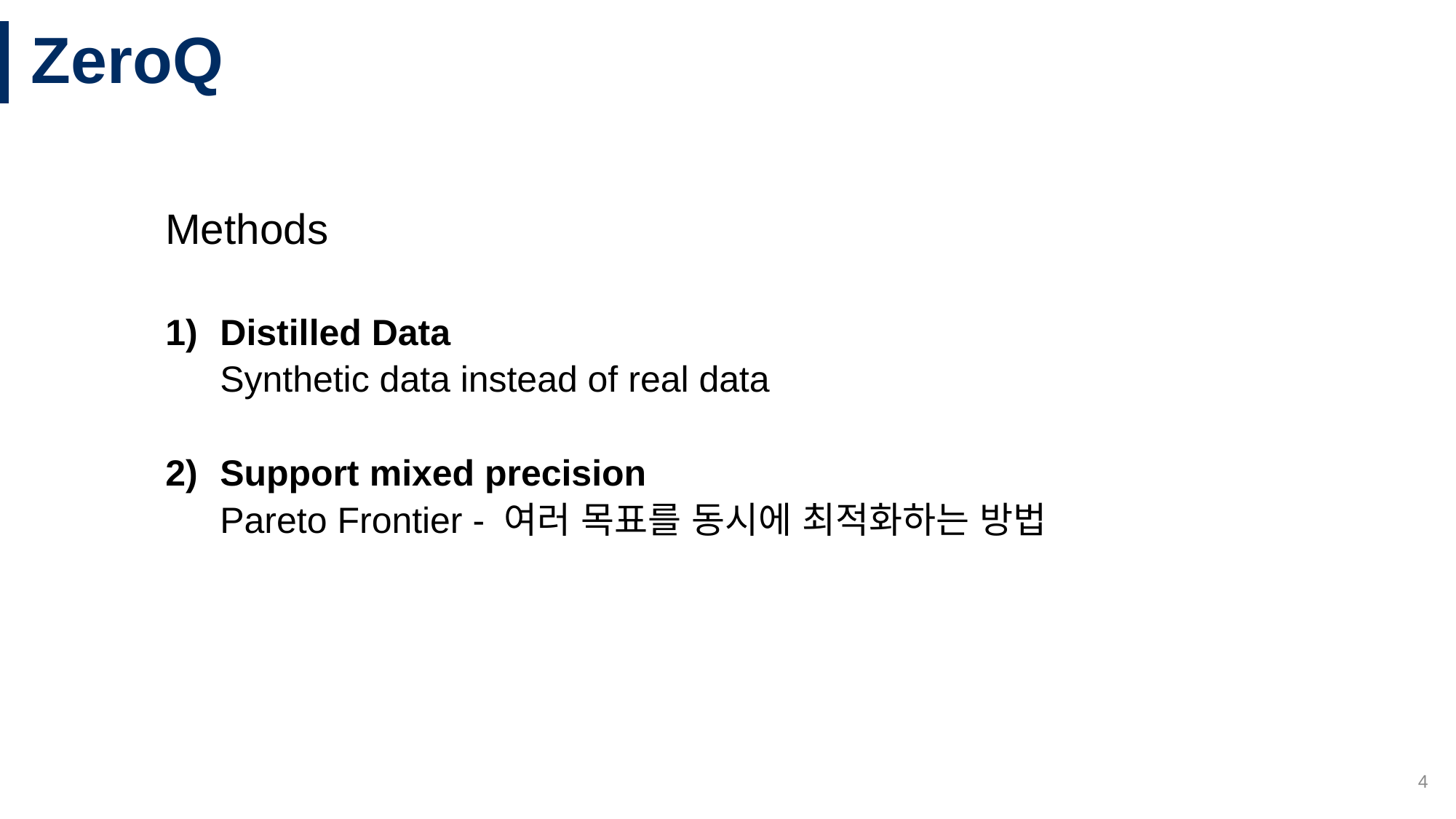

# ZeroQ

Methods

Distilled Data
Synthetic data instead of real data

Support mixed precision
Pareto Frontier - 여러 목표를 동시에 최적화하는 방법

4